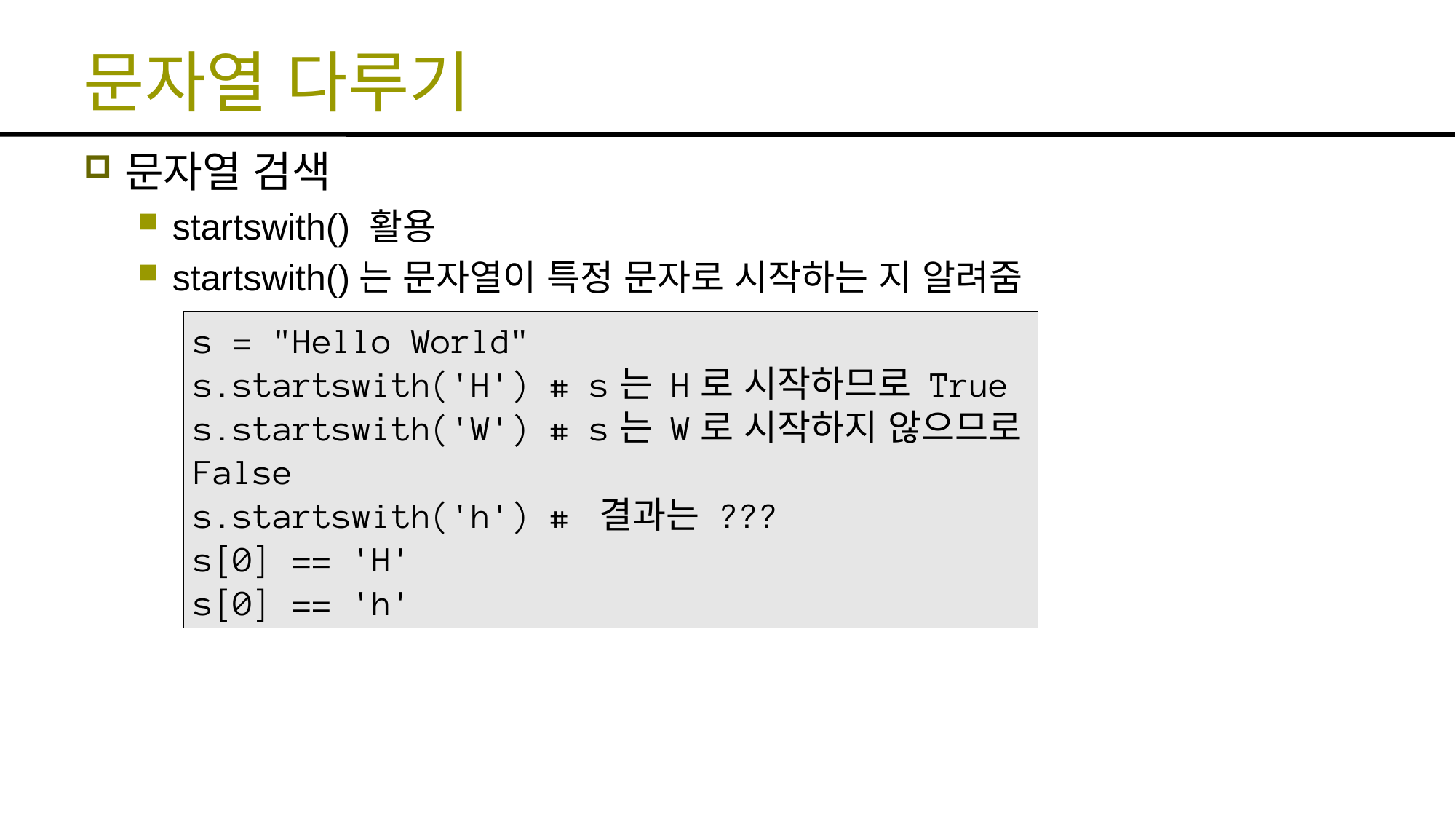

# 문자열 다루기
문자열 검색
startswith() 활용
startswith()는 문자열이 특정 문자로 시작하는 지 알려줌

s = "Hello World"
s.startswith('H') # s는 H로 시작하므로 True
s.startswith('W') # s는 W로 시작하지 않으므로 False
s.startswith('h') # 결과는 ???
s[0] == 'H'
s[0] == 'h'